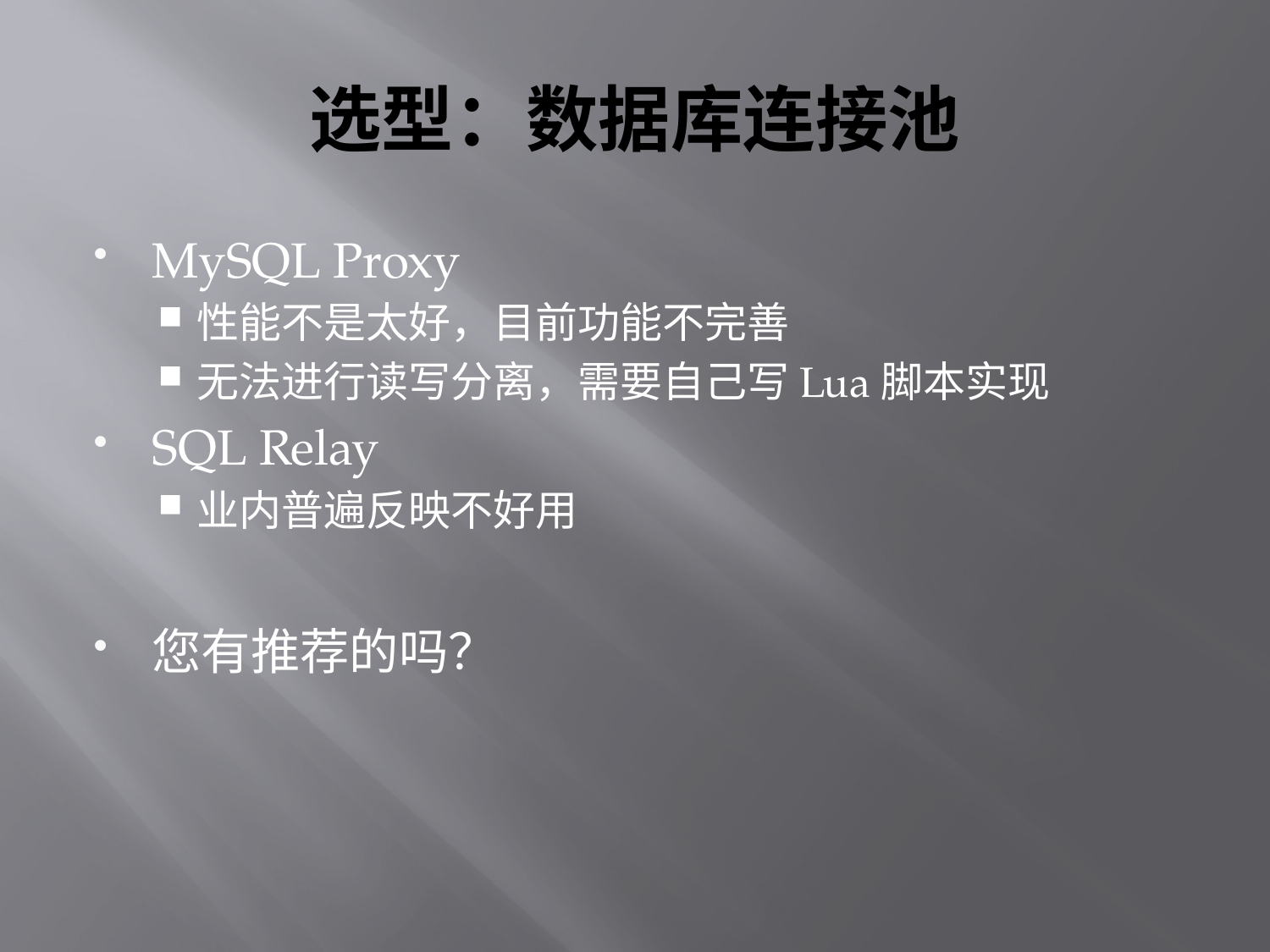

# 选型：数据库连接池
MySQL Proxy
性能不是太好，目前功能不完善
无法进行读写分离，需要自己写Lua脚本实现
SQL Relay
业内普遍反映不好用

您有推荐的吗？